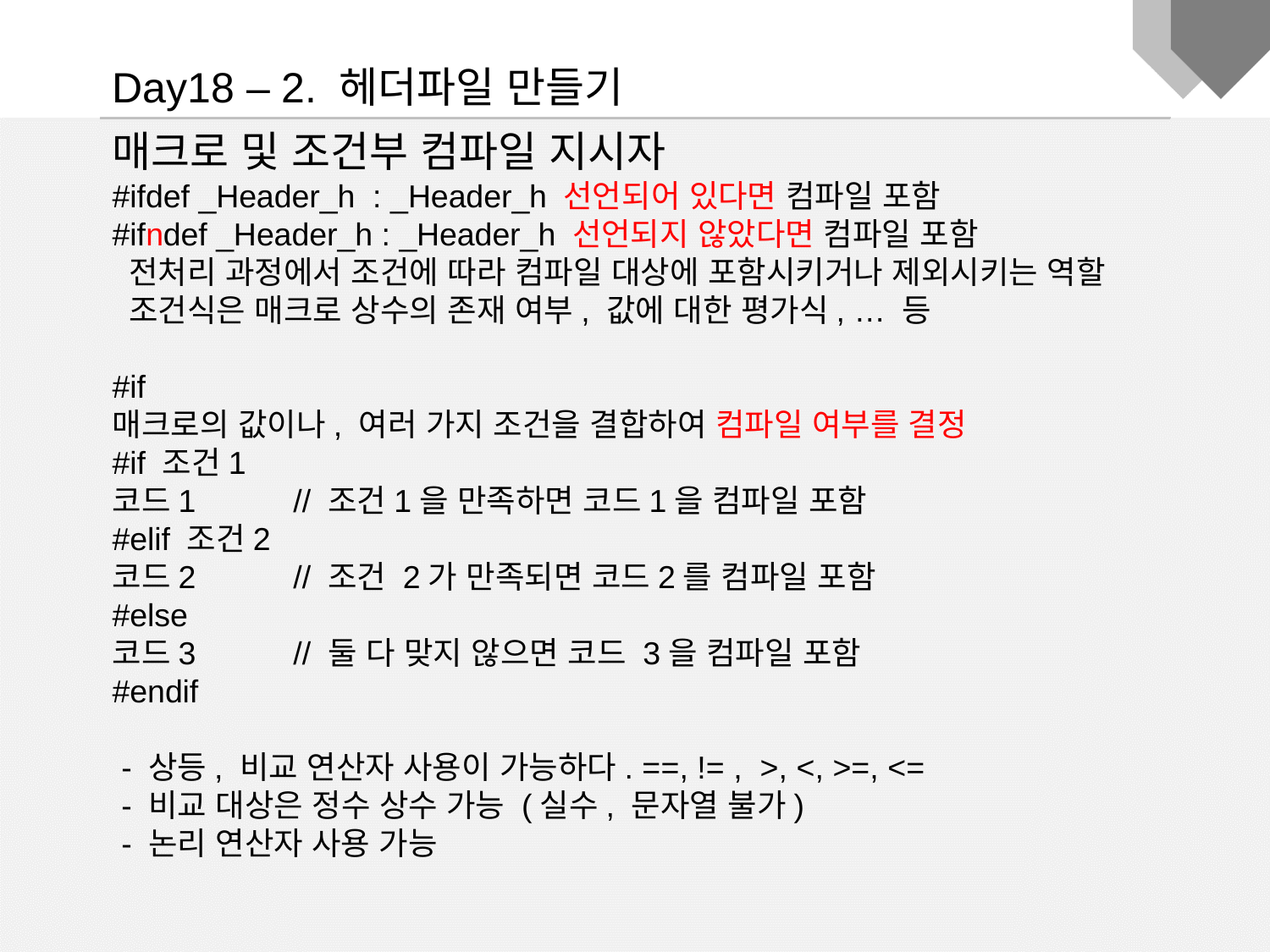

Day18 – 2. 헤더파일 만들기
매크로 및 조건부 컴파일 지시자
#ifdef _Header_h  : _Header_h 선언되어 있다면 컴파일 포함
#ifndef _Header_h : _Header_h 선언되지 않았다면 컴파일 포함
 전처리 과정에서 조건에 따라 컴파일 대상에 포함시키거나 제외시키는 역할
 조건식은 매크로 상수의 존재 여부, 값에 대한 평가식, … 등

#if
매크로의 값이나, 여러 가지 조건을 결합하여 컴파일 여부를 결정
#if 조건1
코드1           // 조건1을 만족하면 코드1을 컴파일 포함
#elif 조건2
코드2           // 조건 2가 만족되면 코드2를 컴파일 포함
#else
코드3           // 둘 다 맞지 않으면 코드 3을 컴파일 포함
#endif

 - 상등, 비교 연산자 사용이 가능하다. ==, != ,  >, <, >=, <=
 - 비교 대상은 정수 상수 가능 (실수, 문자열 불가)
 - 논리 연산자 사용 가능